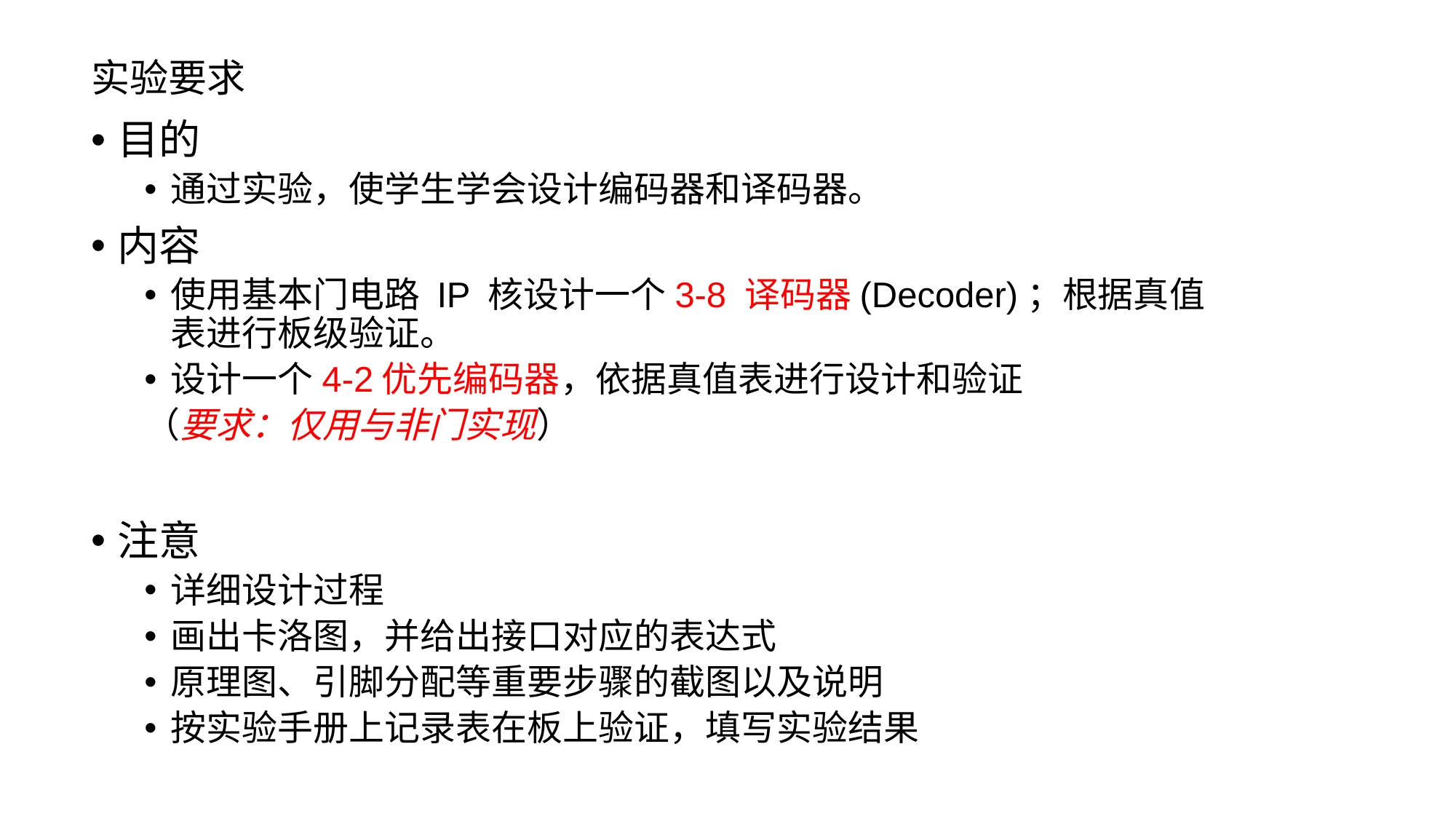

# 实验要求
目的
通过实验，使学生学会设计编码器和译码器。
内容
使用基本门电路 IP 核设计一个3-8 译码器(Decoder)；根据真值表进行板级验证。
设计一个4-2优先编码器，依据真值表进行设计和验证
（要求：仅用与非门实现）

注意
详细设计过程
画出卡洛图，并给出接口对应的表达式
原理图、引脚分配等重要步骤的截图以及说明
按实验手册上记录表在板上验证，填写实验结果